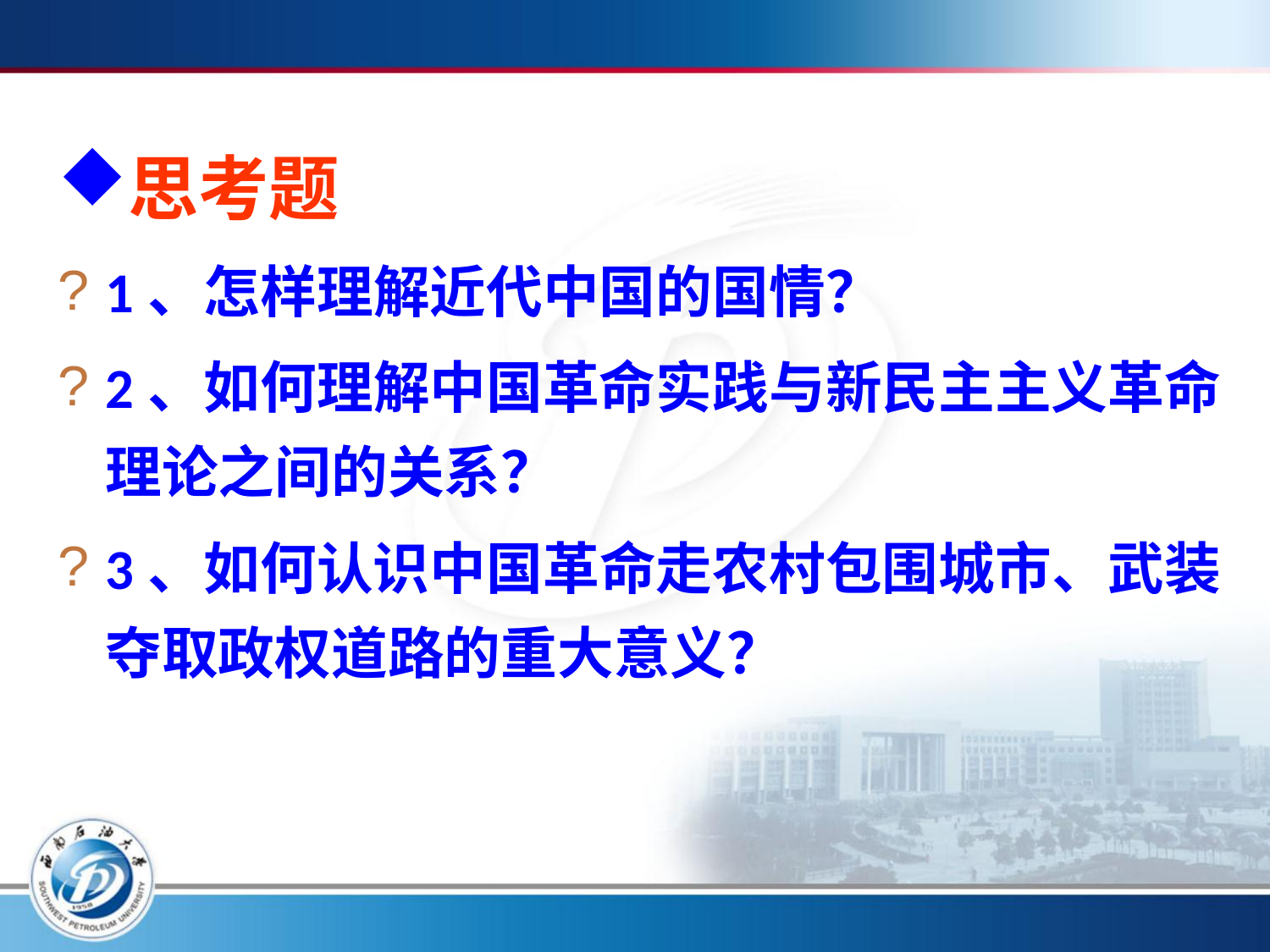

思考题
1、怎样理解近代中国的国情？
2、如何理解中国革命实践与新民主主义革命理论之间的关系？
3、如何认识中国革命走农村包围城市、武装夺取政权道路的重大意义？